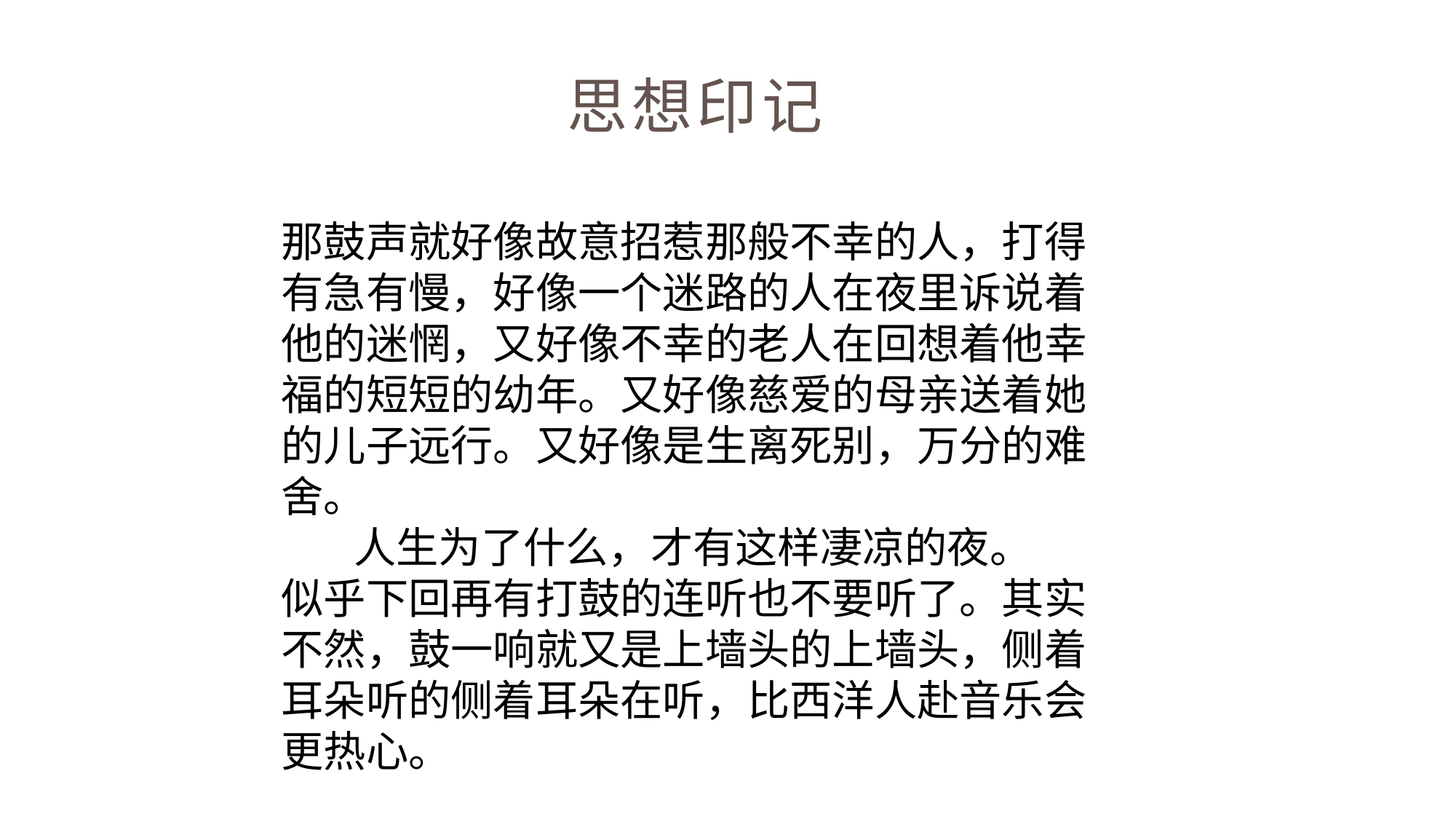

思想印记
那鼓声就好像故意招惹那般不幸的人，打得有急有慢，好像一个迷路的人在夜里诉说着他的迷惘，又好像不幸的老人在回想着他幸福的短短的幼年。又好像慈爱的母亲送着她的儿子远行。又好像是生离死别，万分的难舍。
人生为了什么，才有这样凄凉的夜。
似乎下回再有打鼓的连听也不要听了。其实不然，鼓一响就又是上墙头的上墙头，侧着耳朵听的侧着耳朵在听，比西洋人赴音乐会更热心。
没有图片
C